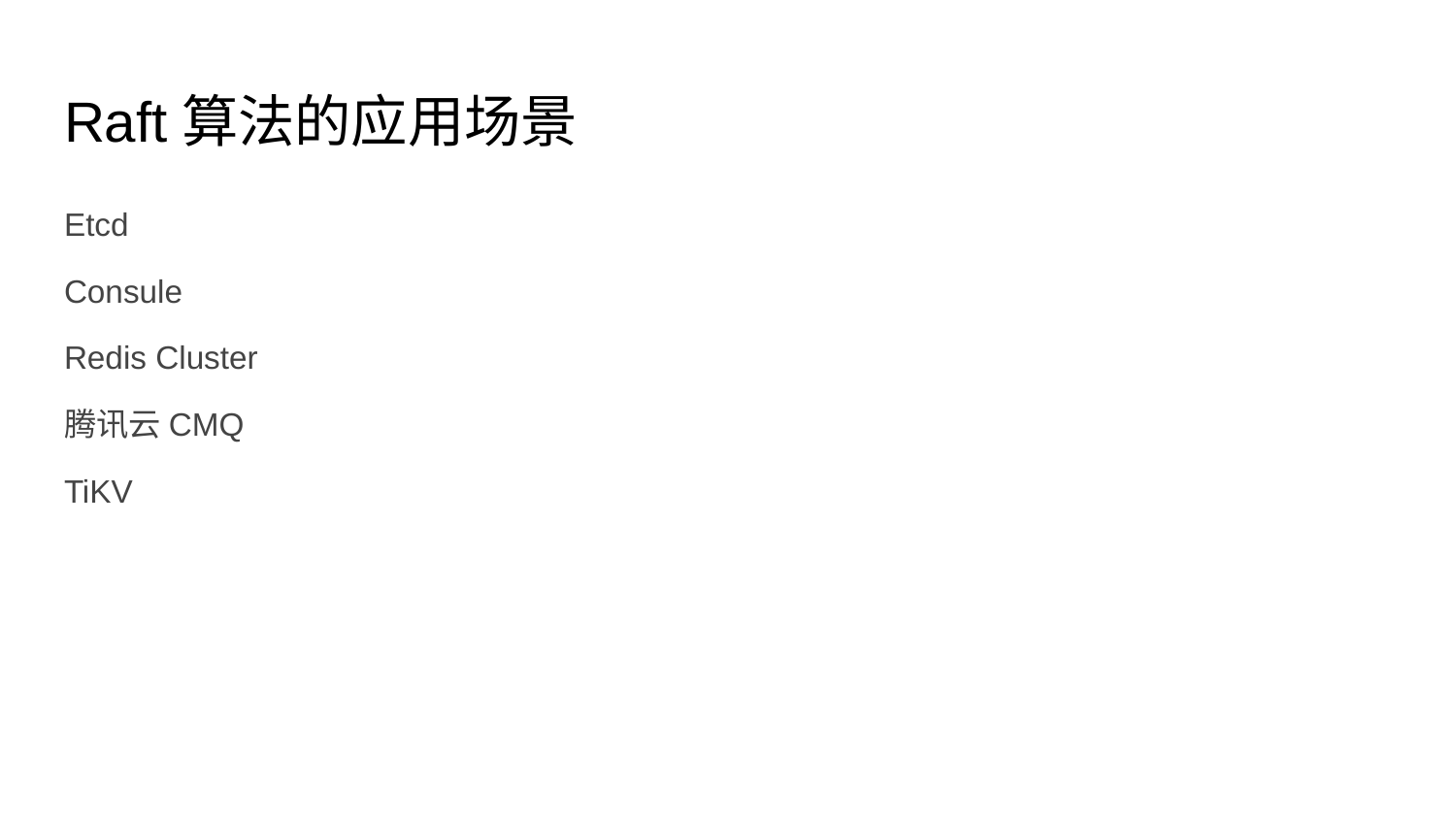

# Raft算法的应用场景
Etcd
Consule
Redis Cluster
腾讯云CMQ
TiKV